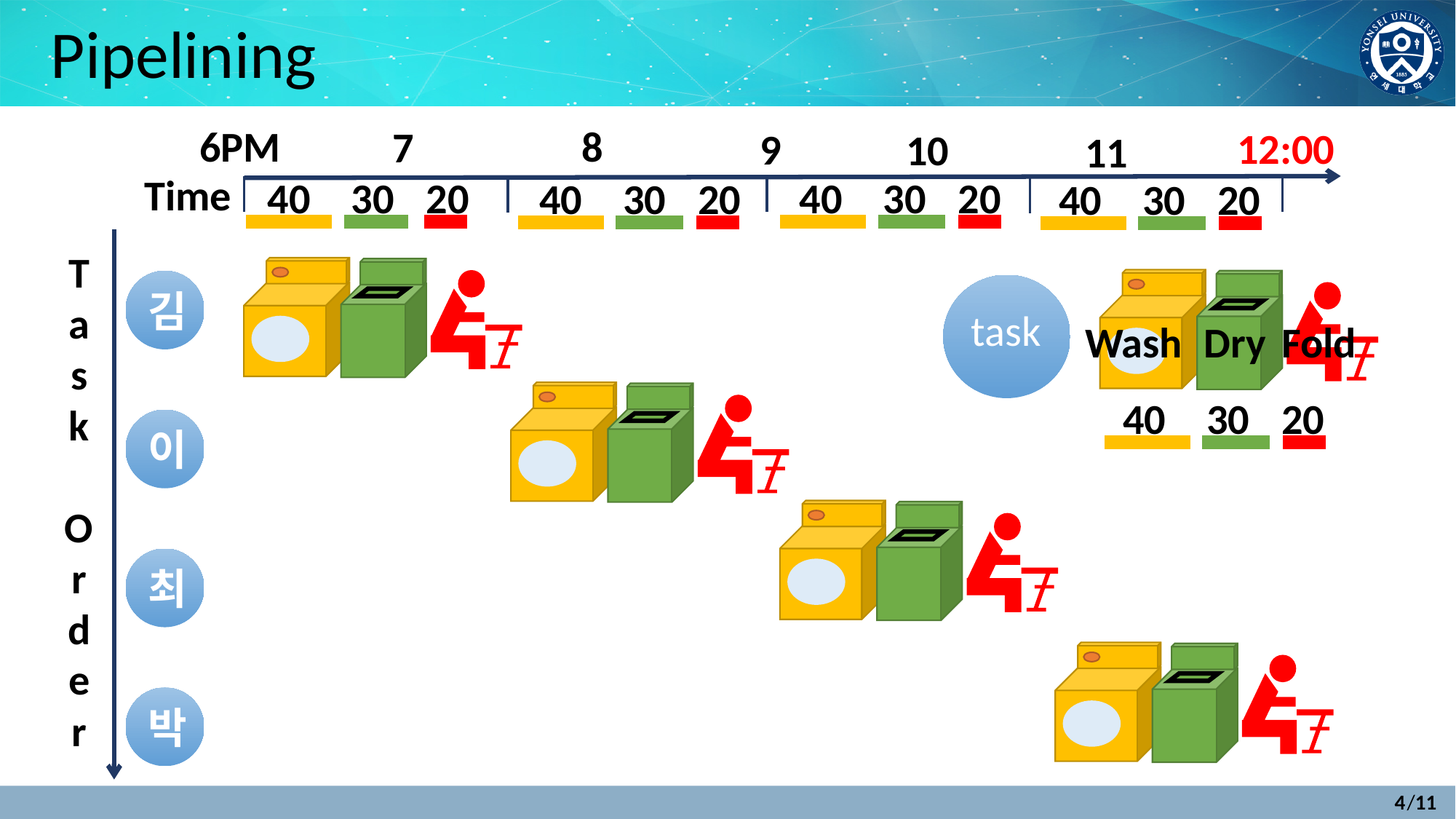

# Pipelining
6PM
8
7
12:00
9
10
11
Time
40
30
20
40
30
20
40
30
20
40
30
20

T
a
s
k
O
r
d
e
r

김

task
Dry
Fold
Wash

40
30
20
이

최

박
4